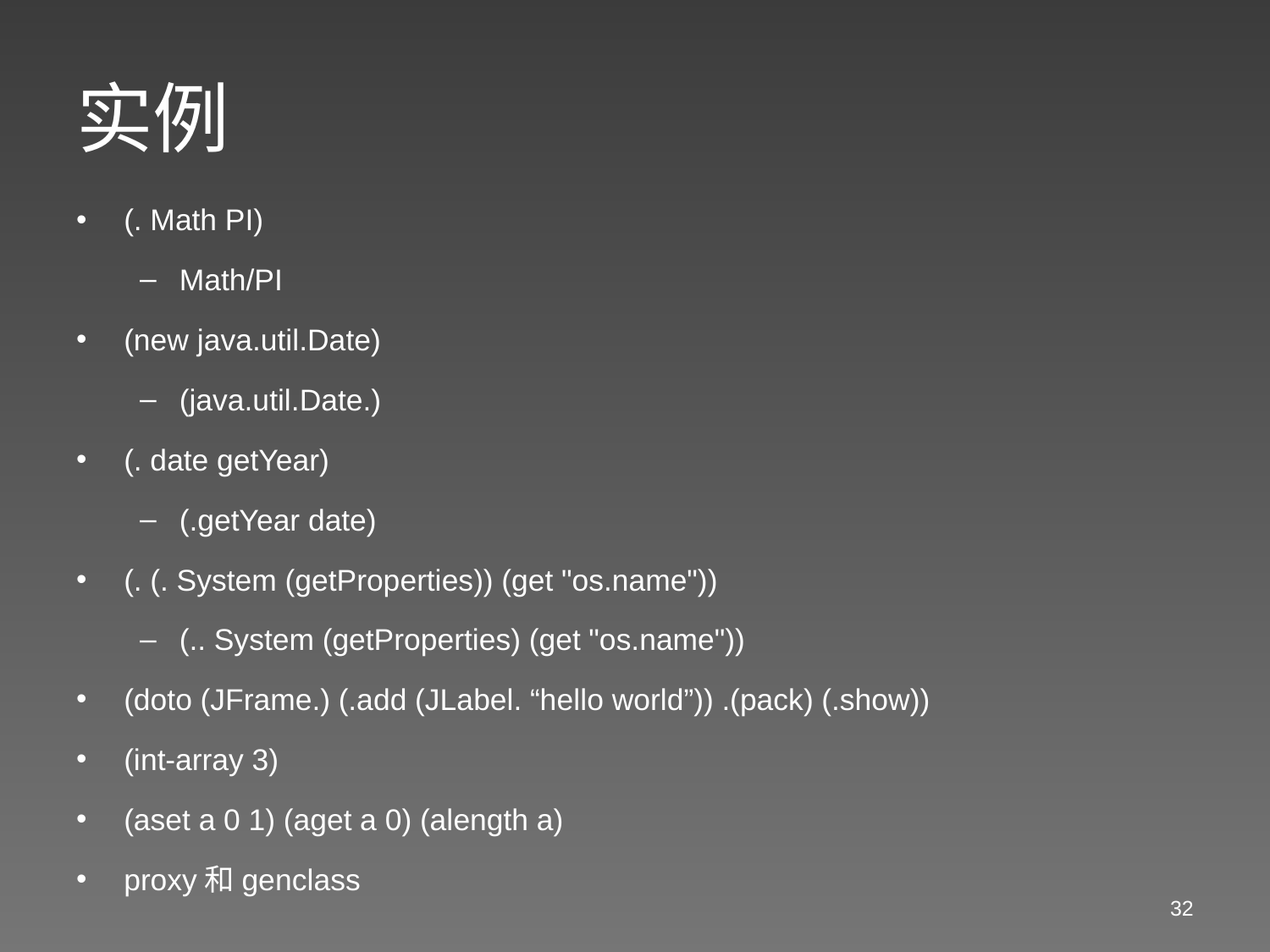

# 实例
(. Math PI)
Math/PI
(new java.util.Date)
(java.util.Date.)
(. date getYear)
(.getYear date)
(. (. System (getProperties)) (get "os.name"))
(.. System (getProperties) (get "os.name"))
(doto (JFrame.) (.add (JLabel. “hello world”)) .(pack) (.show))
(int-array 3)
(aset a 0 1) (aget a 0) (alength a)
proxy和genclass
32